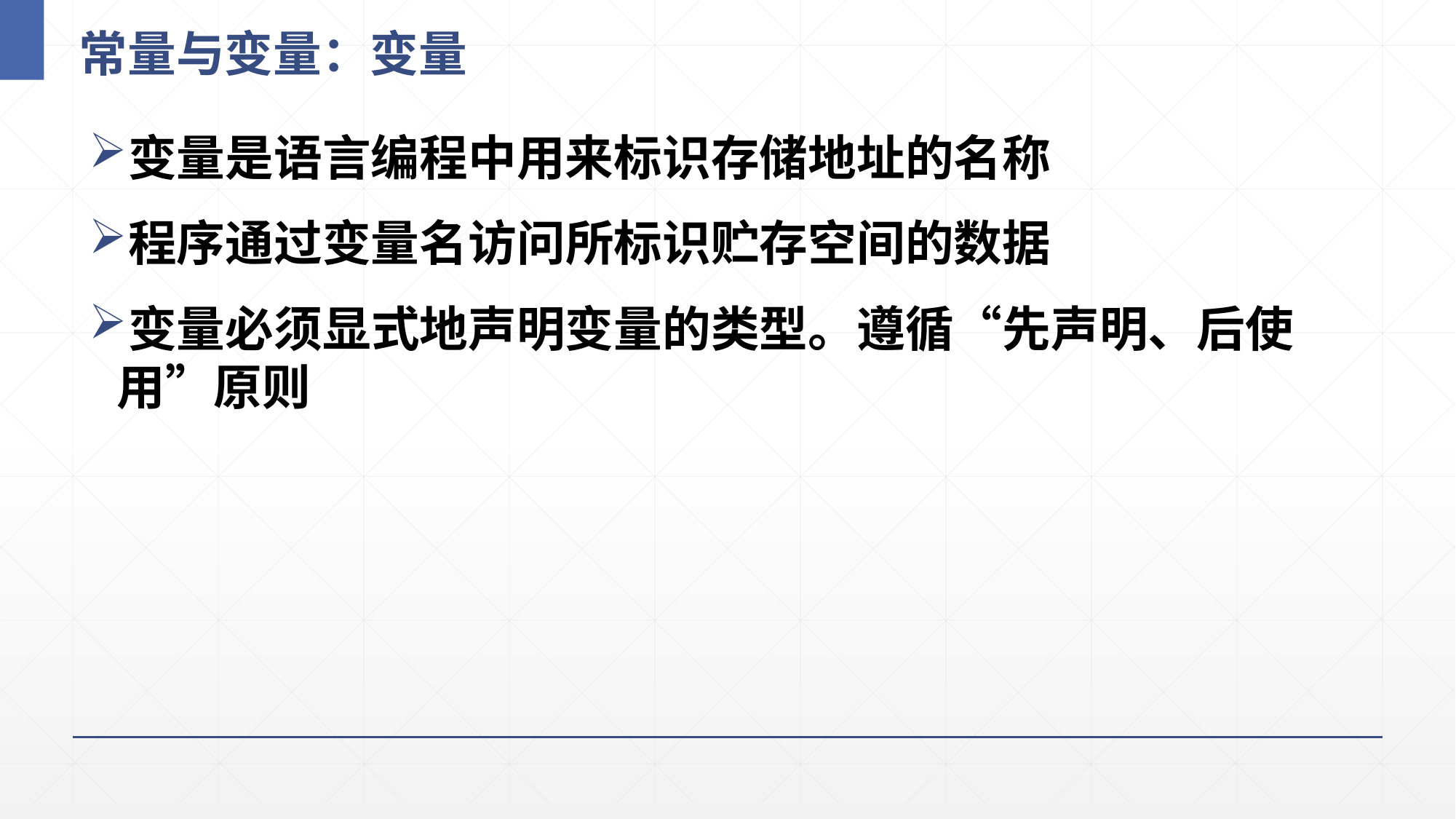

# 常量与变量：变量
变量是语言编程中用来标识存储地址的名称
程序通过变量名访问所标识贮存空间的数据
变量必须显式地声明变量的类型。遵循“先声明、后使用”原则